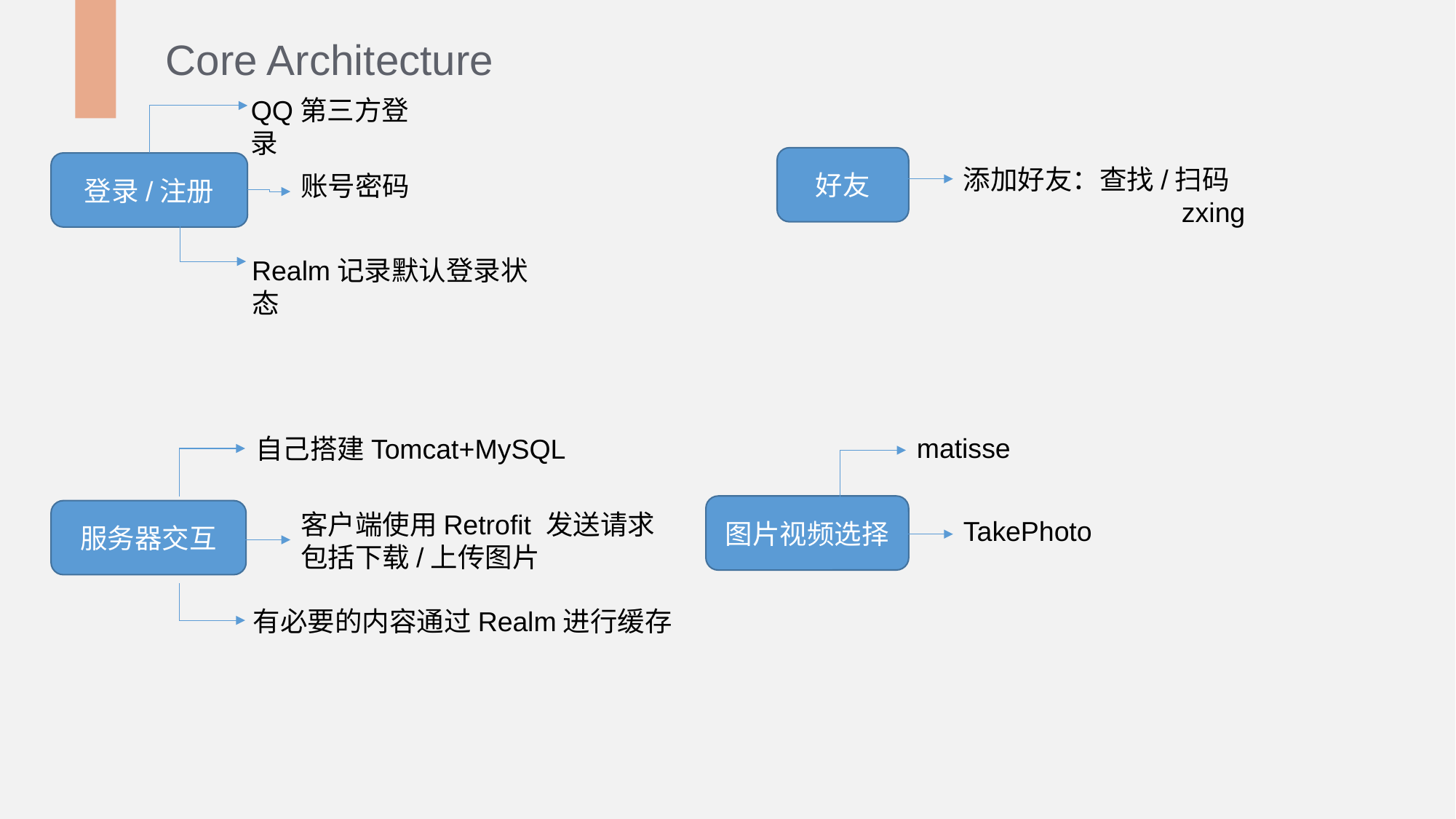

Core Architecture

QQ第三方登录
好友
登录/注册
添加好友：查找/扫码
		zxing
账号密码
Realm记录默认登录状态
matisse
自己搭建Tomcat+MySQL
图片视频选择
服务器交互
客户端使用Retrofit 发送请求
包括下载/上传图片
TakePhoto
有必要的内容通过Realm进行缓存